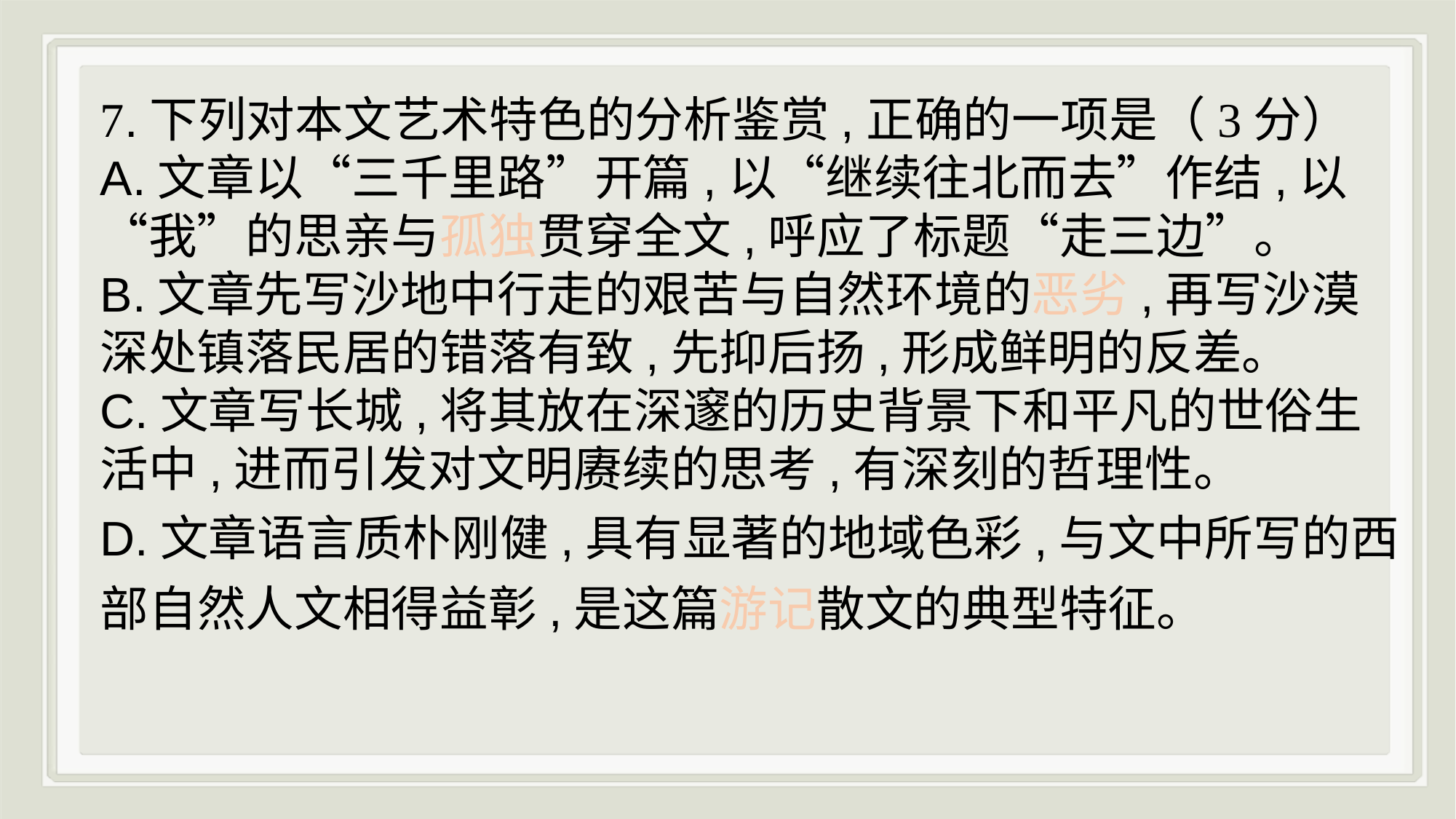

7.下列对本文艺术特色的分析鉴赏,正确的一项是（3分）A.文章以“三千里路”开篇,以“继续往北而去”作结,以“我”的思亲与孤独贯穿全文,呼应了标题“走三边”。B.文章先写沙地中行走的艰苦与自然环境的恶劣,再写沙漠深处镇落民居的错落有致,先抑后扬,形成鲜明的反差。C.文章写长城,将其放在深邃的历史背景下和平凡的世俗生活中,进而引发对文明赓续的思考,有深刻的哲理性。D.文章语言质朴刚健,具有显著的地域色彩,与文中所写的西部自然人文相得益彰,是这篇游记散文的典型特征。